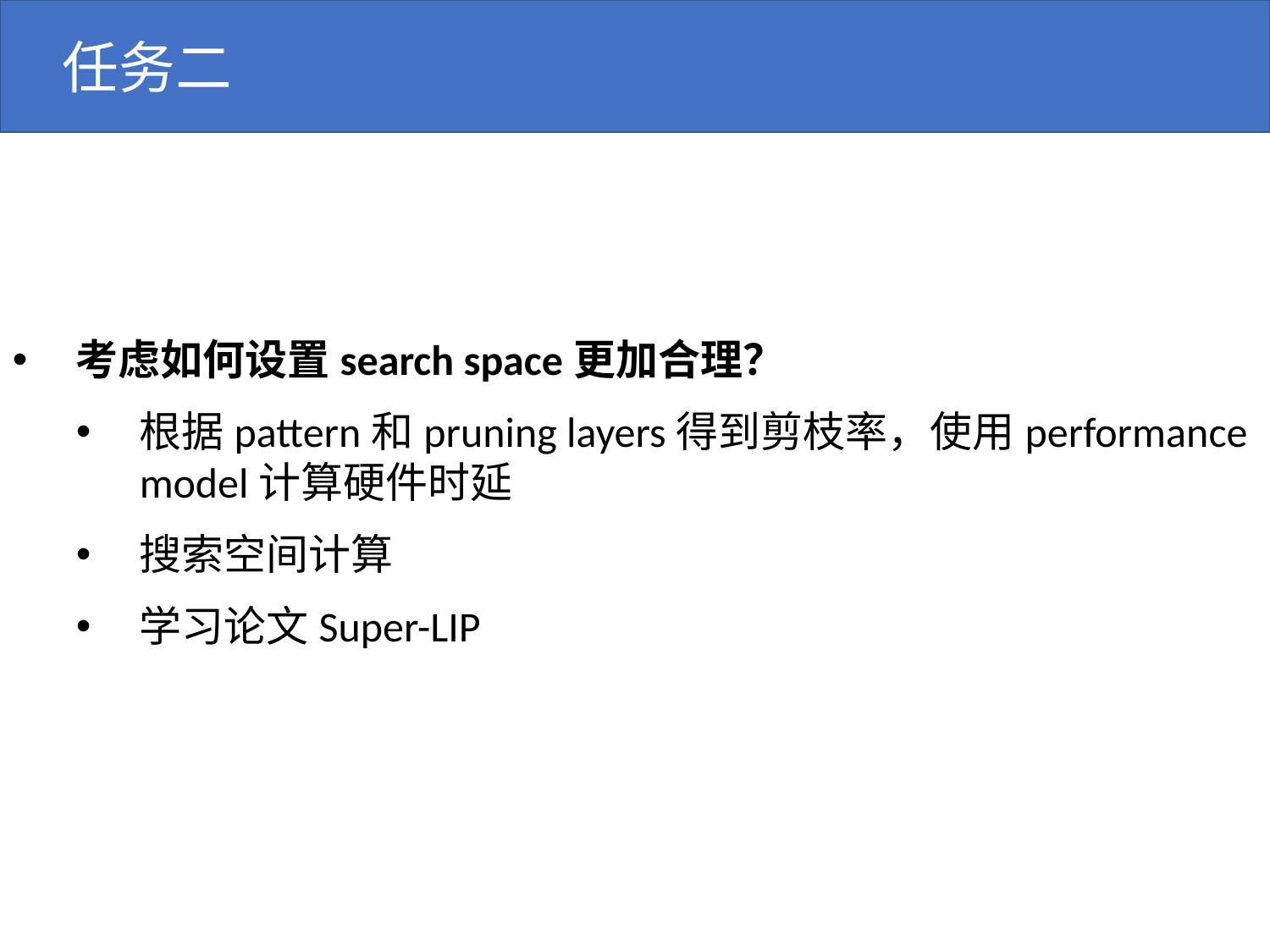

任务二
考虑如何设置search space更加合理？
根据pattern和pruning layers得到剪枝率，使用performance model计算硬件时延
搜索空间计算
学习论文Super-LIP